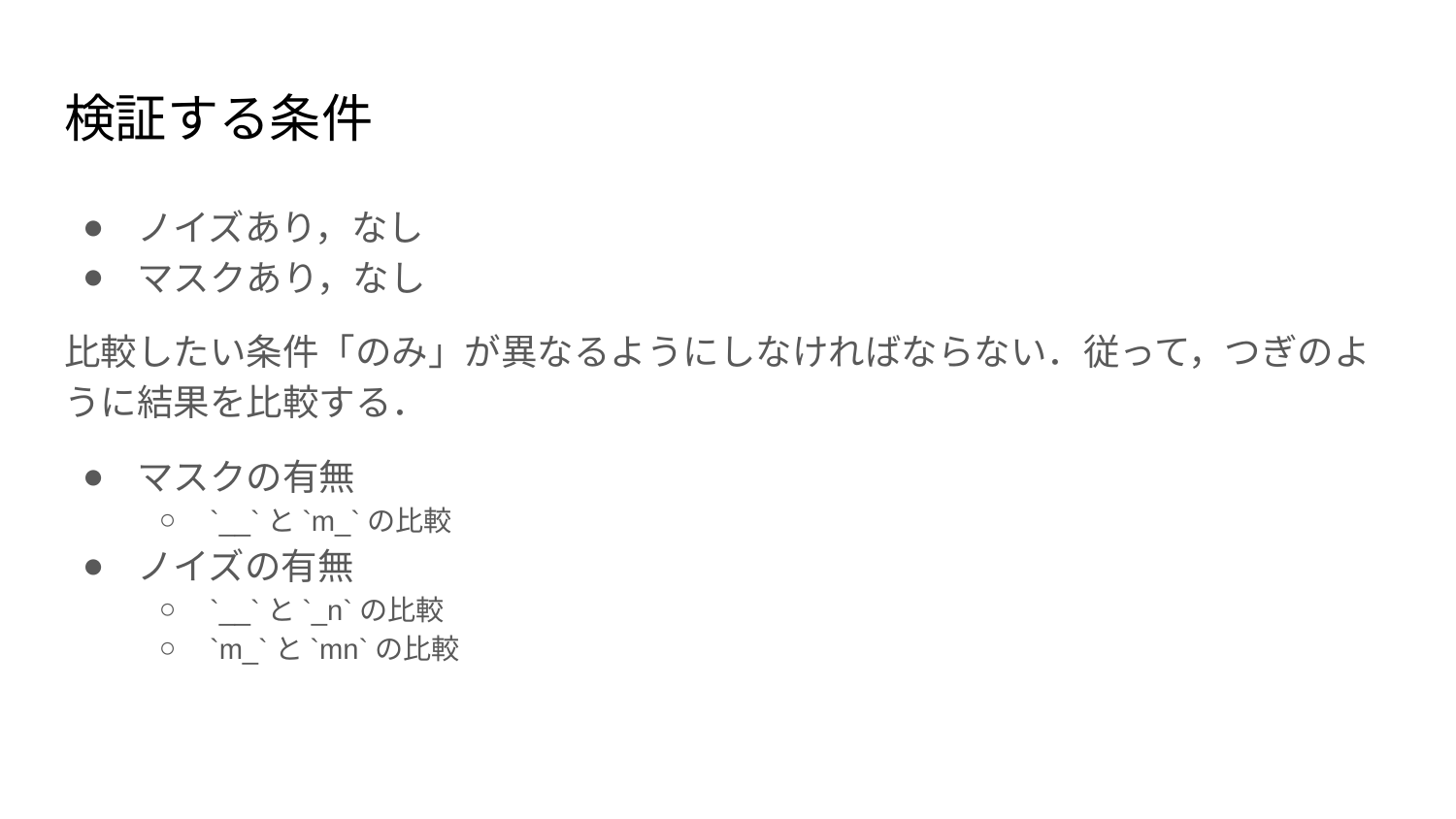

# 検証する条件
ノイズあり，なし
マスクあり，なし
比較したい条件「のみ」が異なるようにしなければならない．従って，つぎのように結果を比較する．
マスクの有無
`__`と`m_`の比較
ノイズの有無
`__`と`_n`の比較
`m_`と`mn`の比較